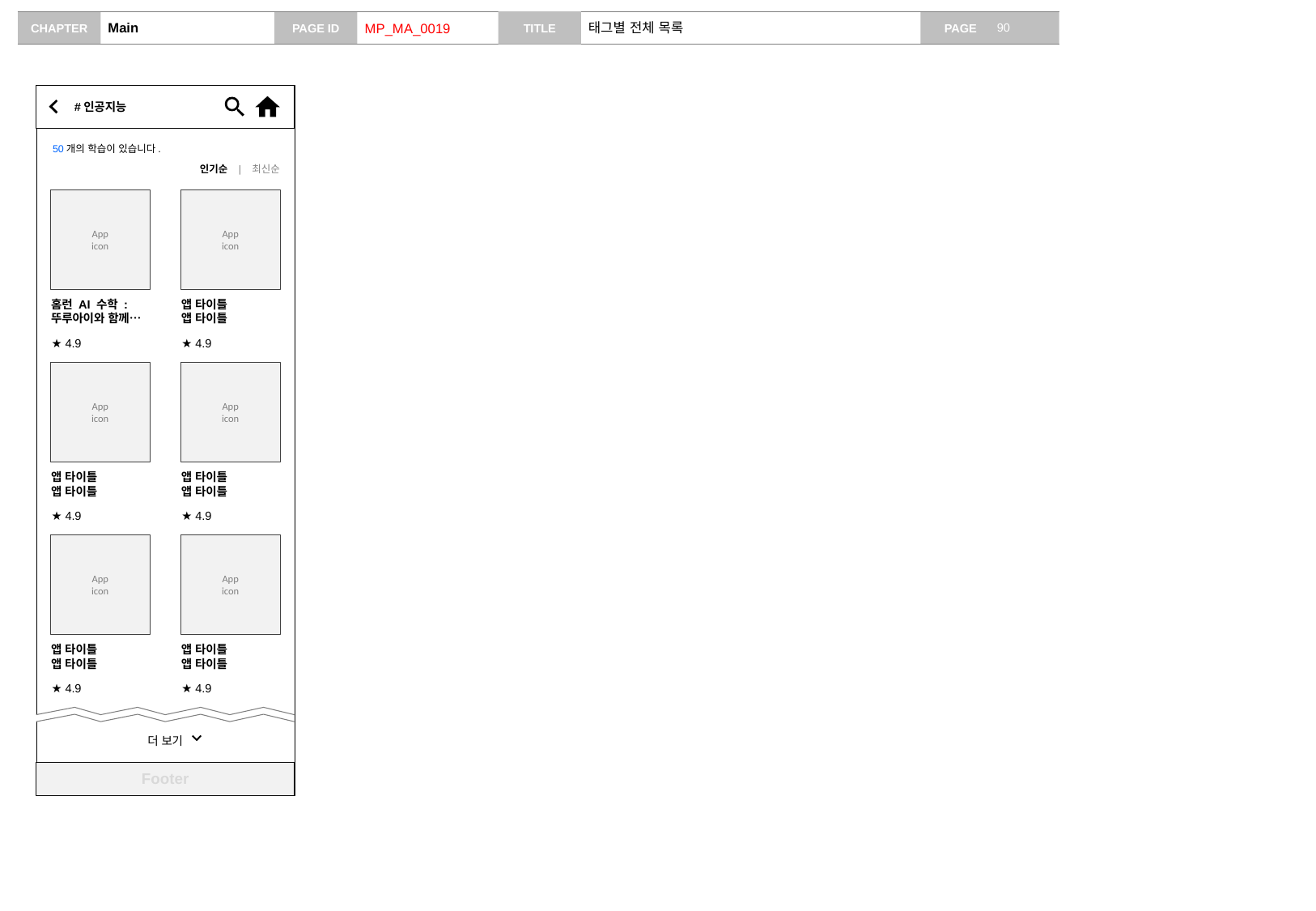

# Main
MP_MA_0019
태그별 전체 목록

#인공지능

50개의 학습이 있습니다.
인기순   |   최신순
App
icon
홈런 AI 수학 :
뚜루아이와 함께…
★ 4.9
App
icon
앱 타이틀
앱 타이틀
★ 4.9
App
icon
앱 타이틀
앱 타이틀
★ 4.9
App
icon
앱 타이틀
앱 타이틀
★ 4.9
App
icon
앱 타이틀
앱 타이틀
★ 4.9
App
icon
앱 타이틀
앱 타이틀
★ 4.9

더 보기

Footer